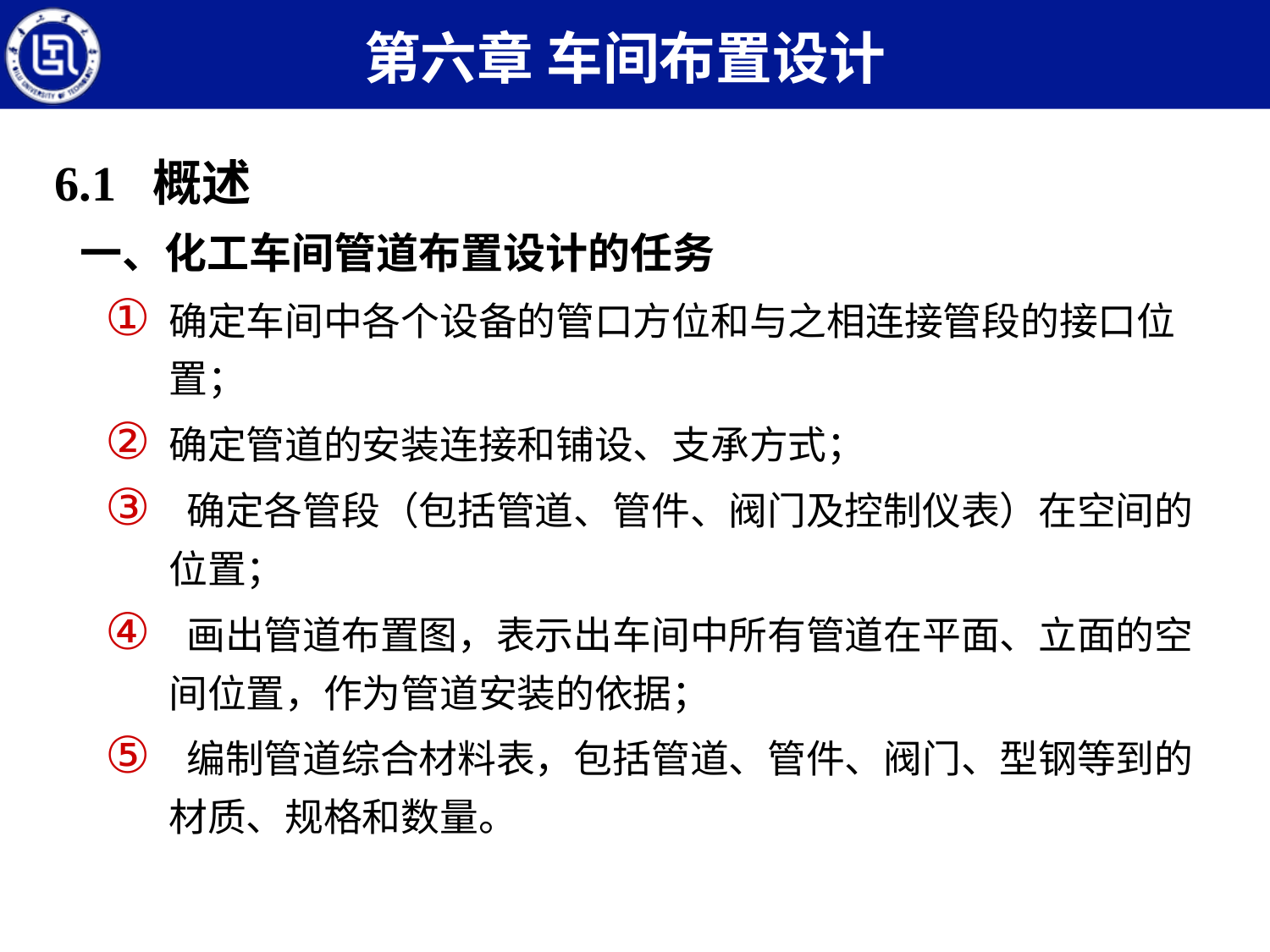

第六章 车间布置设计
6.1  概述
一、化工车间管道布置设计的任务
确定车间中各个设备的管口方位和与之相连接管段的接口位置；
确定管道的安装连接和铺设、支承方式；
 确定各管段（包括管道、管件、阀门及控制仪表）在空间的位置；
 画出管道布置图，表示出车间中所有管道在平面、立面的空间位置，作为管道安装的依据；
 编制管道综合材料表，包括管道、管件、阀门、型钢等到的材质、规格和数量。